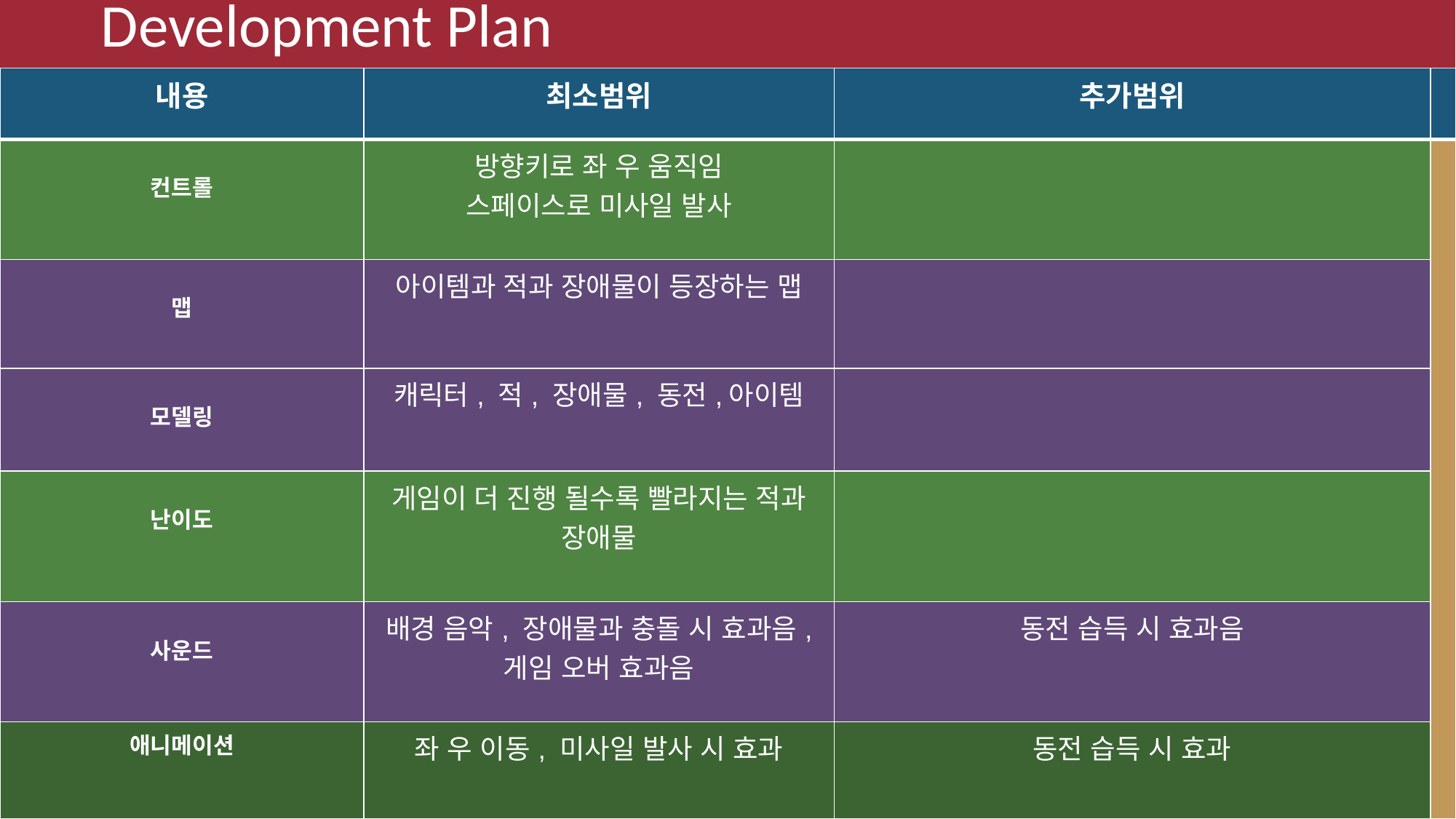

Development Plan

Development Scope
3
| 내용 | 최소범위 | 추가범위 |  |
| --- | --- | --- | --- |
| 컨트롤 | 방향키로 좌 우 움직임 스페이스로 미사일 발사 |  |  |
| 맵 | 아이템과 적과 장애물이 등장하는 맵 |  |  |
| 모델링 | 캐릭터, 적, 장애물, 동전,아이템 |  |  |
| 난이도 | 게임이 더 진행 될수록 빨라지는 적과 장애물 |  |  |
| 사운드 | 배경 음악, 장애물과 충돌 시 효과음, 게임 오버 효과음 | 동전 습득 시 효과음 |  |
| 애니메이션 | 좌 우 이동, 미사일 발사 시 효과 | 동전 습득 시 효과 |  |